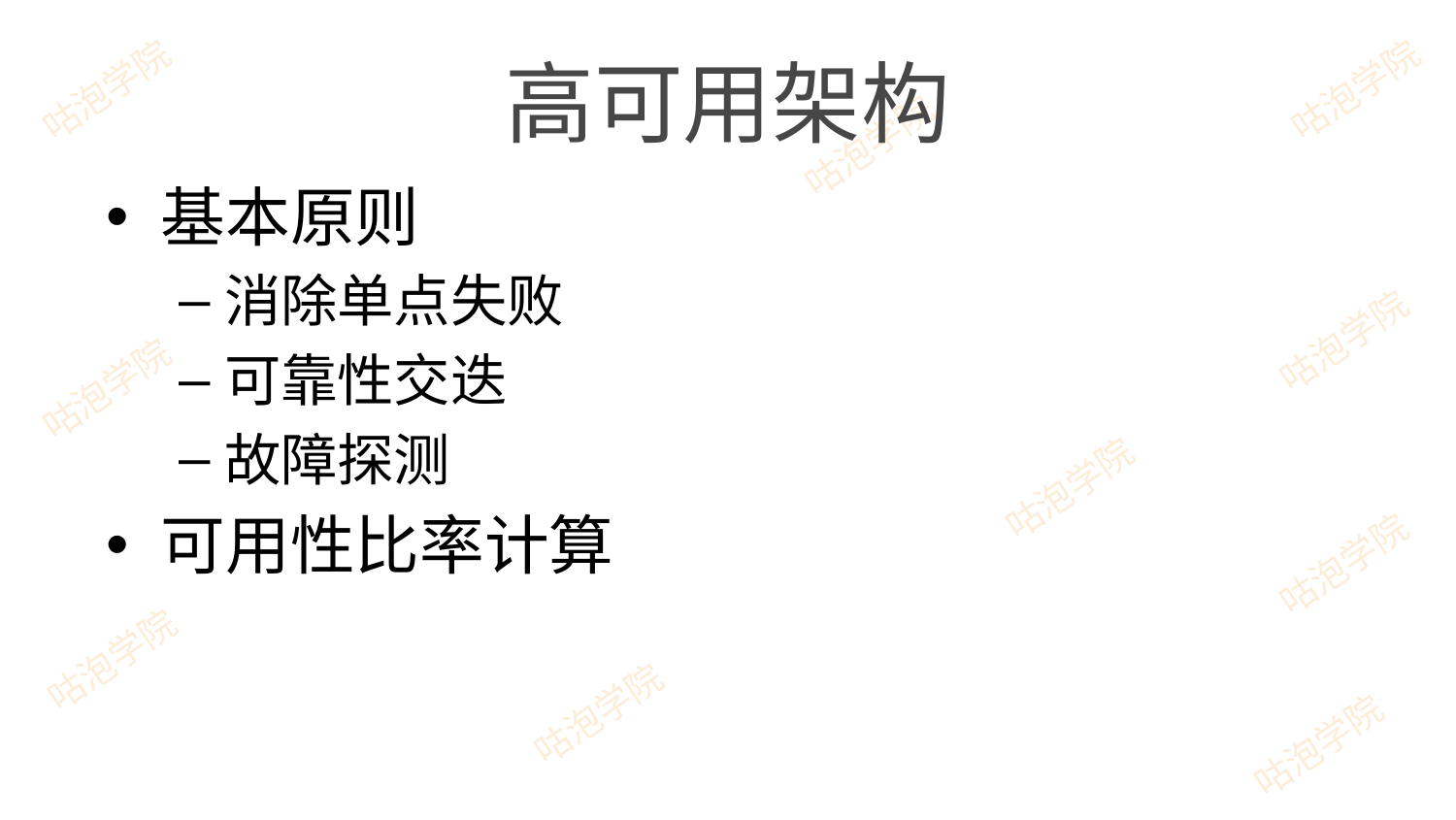

# 高可用架构
基本原则
消除单点失败
可靠性交迭
故障探测
可用性比率计算